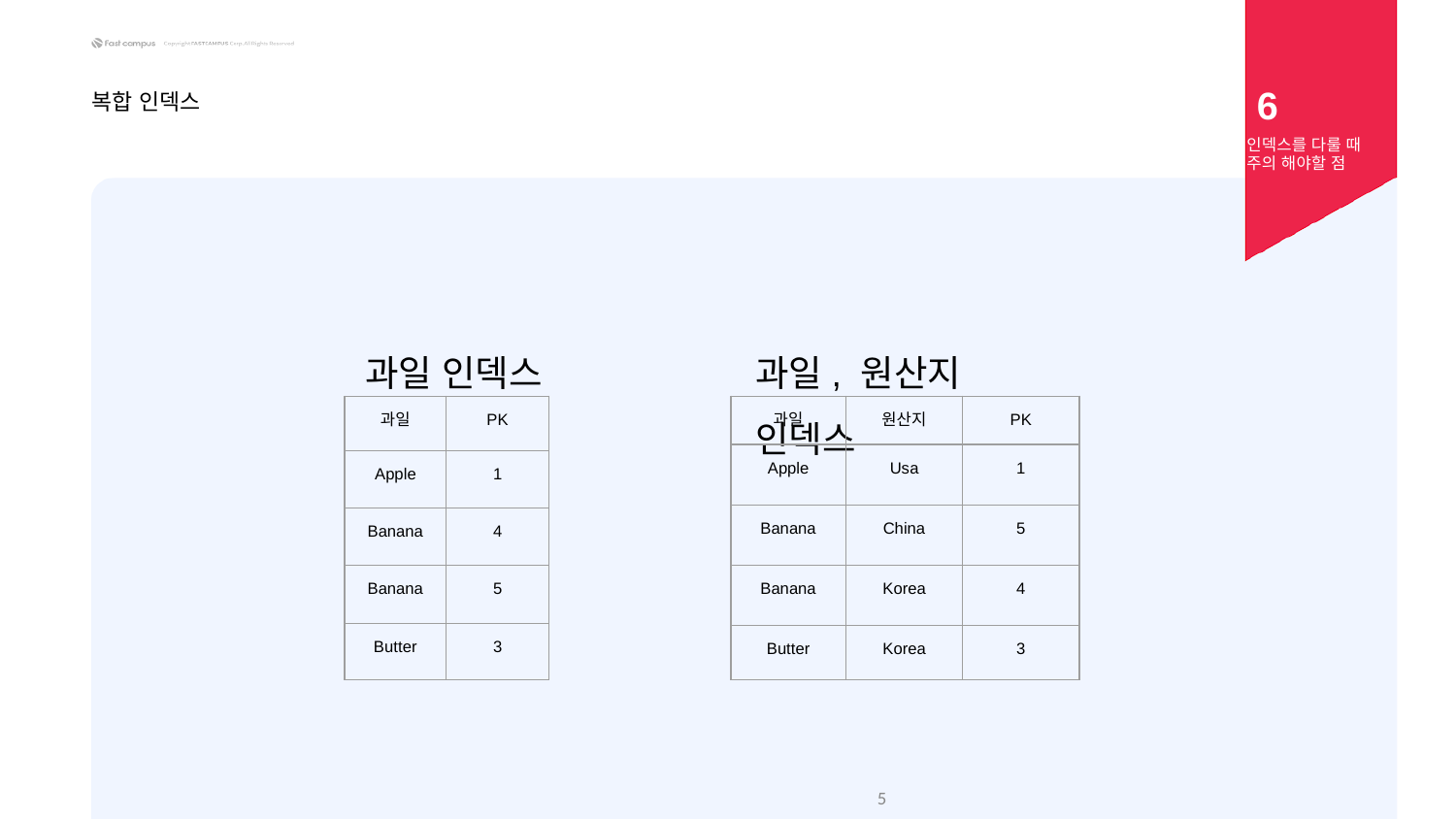

6
복합 인덱스
인덱스를 다룰 때 주의 해야할 점
과일 인덱스
과일, 원산지 인덱스
| 과일 | PK |
| --- | --- |
| Apple | 1 |
| Banana | 4 |
| Banana | 5 |
| Butter | 3 |
| 과일 | 원산지 | PK |
| --- | --- | --- |
| Apple | Usa | 1 |
| Banana | China | 5 |
| Banana | Korea | 4 |
| Butter | Korea | 3 |
5